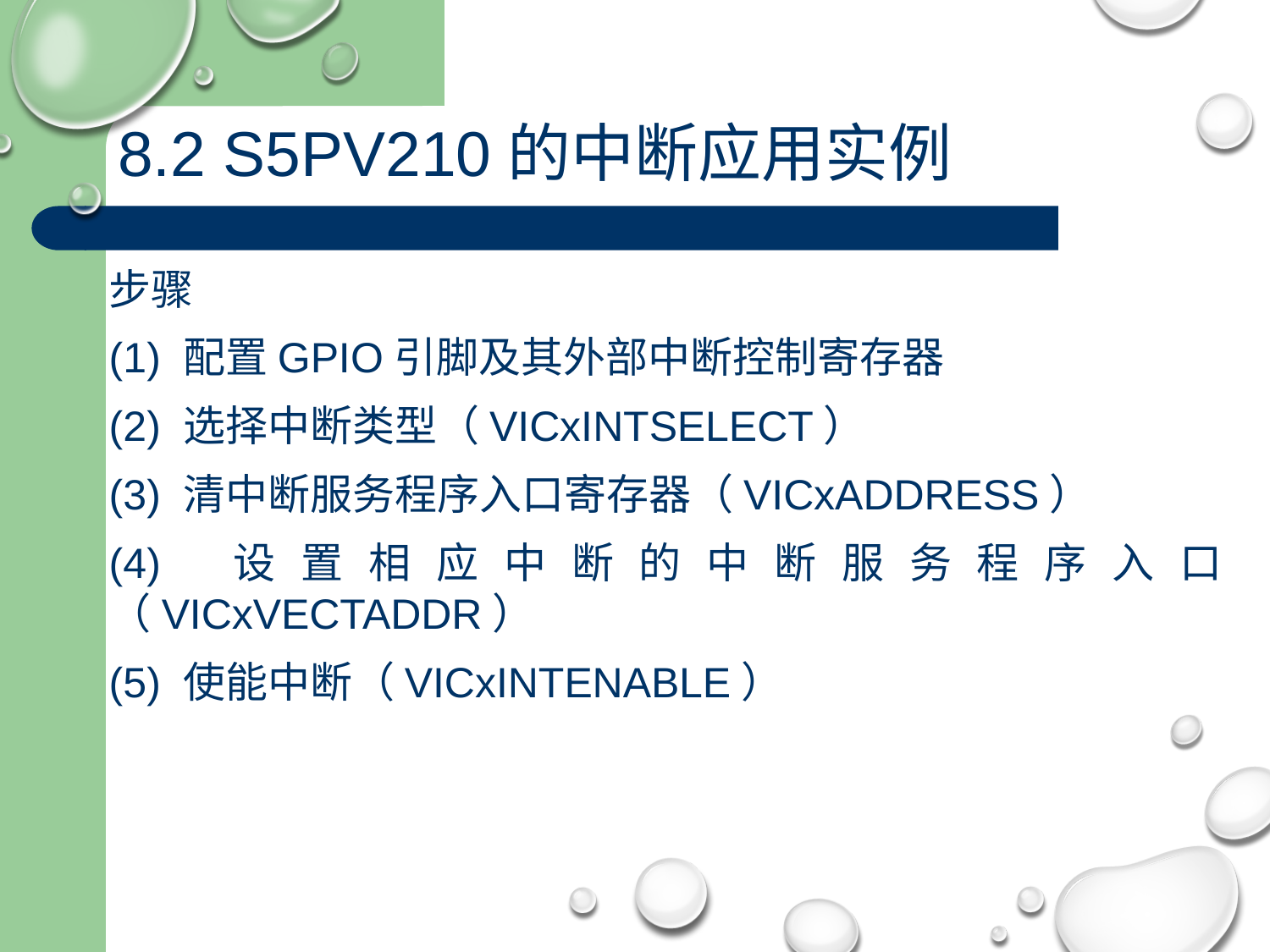

8.2 S5PV210的中断应用实例
步骤
(1) 配置GPIO引脚及其外部中断控制寄存器
(2) 选择中断类型（VICxINTSELECT）
(3) 清中断服务程序入口寄存器（VICxADDRESS）
(4) 设置相应中断的中断服务程序入口（VICxVECTADDR）
(5) 使能中断（VICxINTENABLE）